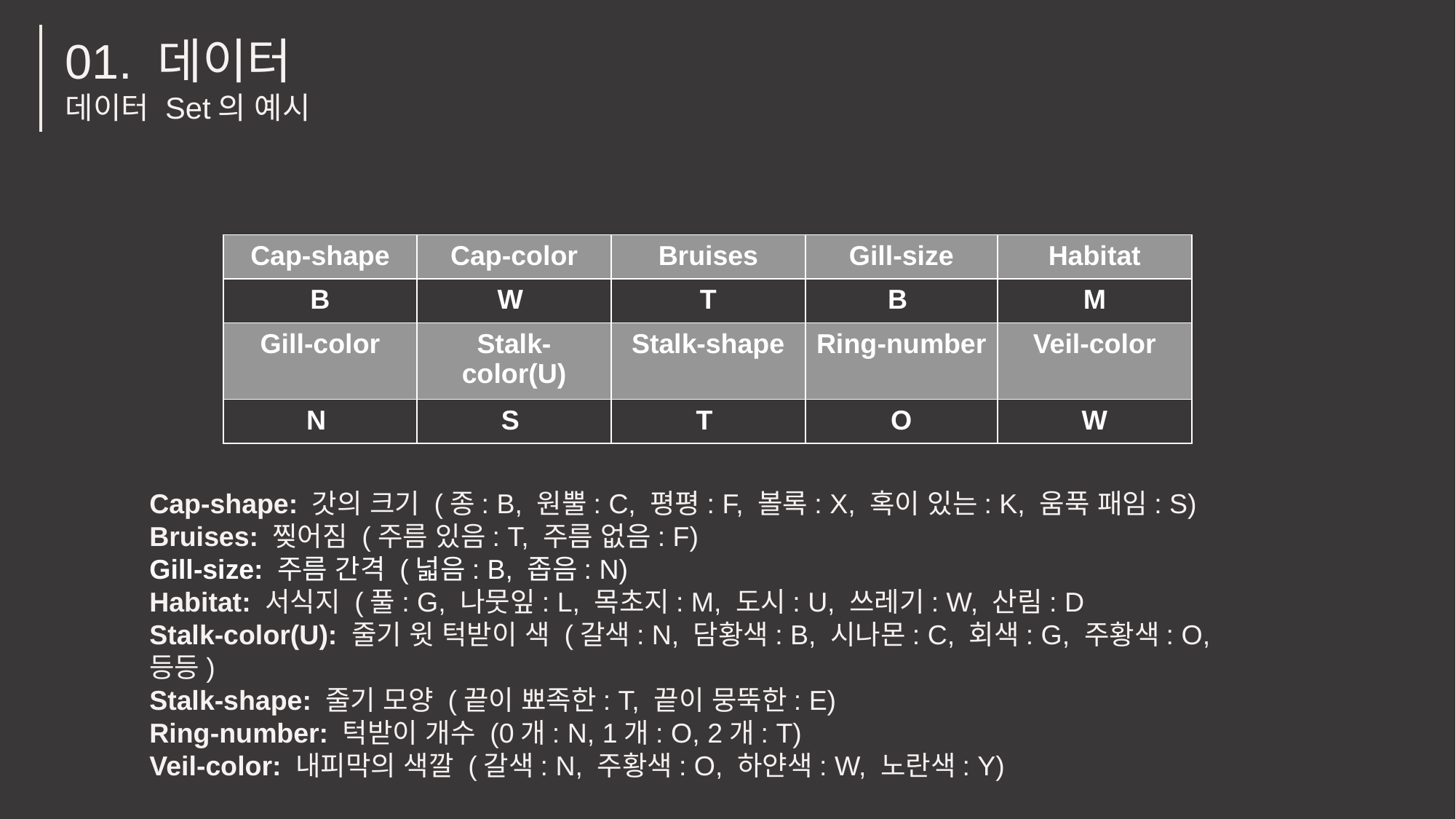

01. 데이터
데이터 Set의 예시
| Cap-shape | Cap-color | Bruises | Gill-size | Habitat |
| --- | --- | --- | --- | --- |
| B | W | T | B | M |
| Gill-color | Stalk-color(U) | Stalk-shape | Ring-number | Veil-color |
| N | S | T | O | W |
Cap-shape: 갓의 크기 (종: B, 원뿔: C, 평평: F, 볼록: X, 혹이 있는: K, 움푹 패임: S)
Bruises: 찢어짐 (주름 있음: T, 주름 없음: F)
Gill-size: 주름 간격 (넓음: B, 좁음: N)
Habitat: 서식지 (풀: G, 나뭇잎: L, 목초지: M, 도시: U, 쓰레기: W, 산림: D
Stalk-color(U): 줄기 윗 턱받이 색 (갈색: N, 담황색: B, 시나몬: C, 회색: G, 주황색: O, 등등)
Stalk-shape: 줄기 모양 (끝이 뾰족한: T, 끝이 뭉뚝한: E)
Ring-number: 턱받이 개수 (0개: N, 1개: O, 2개: T)
Veil-color: 내피막의 색깔 (갈색: N, 주황색: O, 하얀색: W, 노란색: Y)